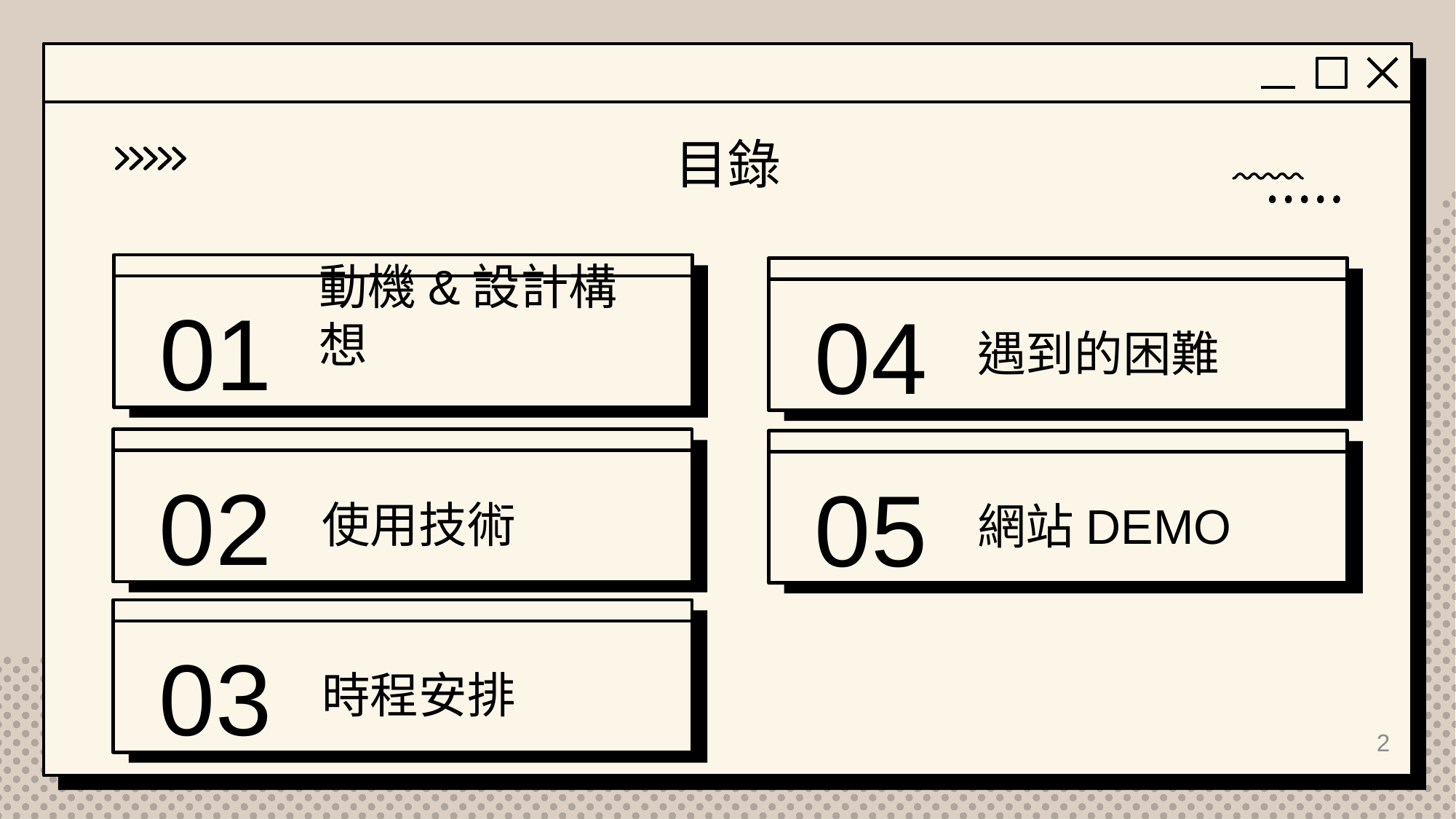

目錄

# 01
04
動機&設計構想
遇到的困難

02
05
使用技術
網站DEMO

03
時程安排
2